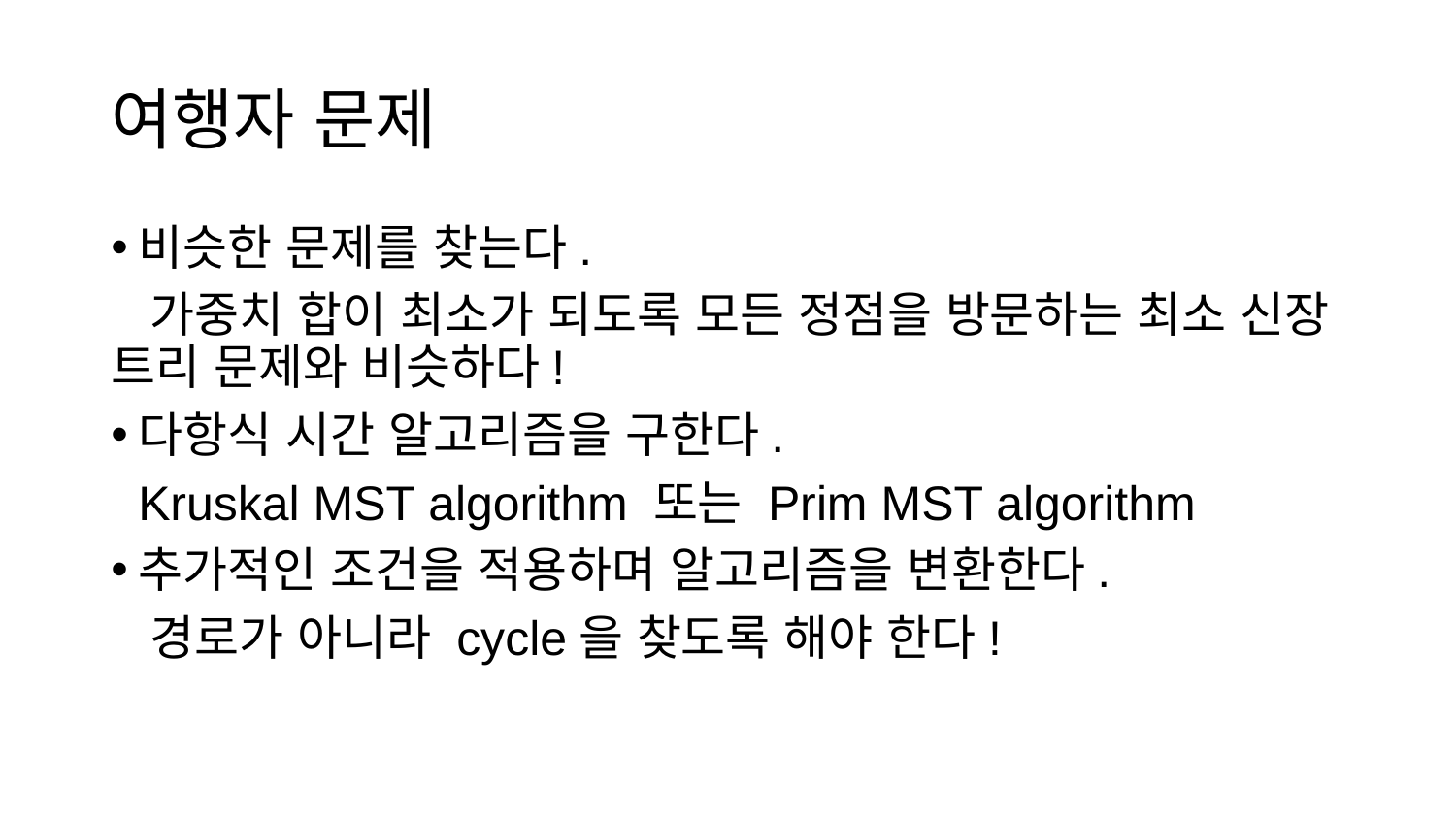

# 여행자 문제
비슷한 문제를 찾는다.
  가중치 합이 최소가 되도록 모든 정점을 방문하는 최소 신장 트리 문제와 비슷하다!
다항식 시간 알고리즘을 구한다.
  Kruskal MST algorithm 또는 Prim MST algorithm
추가적인 조건을 적용하며 알고리즘을 변환한다.
  경로가 아니라 cycle을 찾도록 해야 한다!